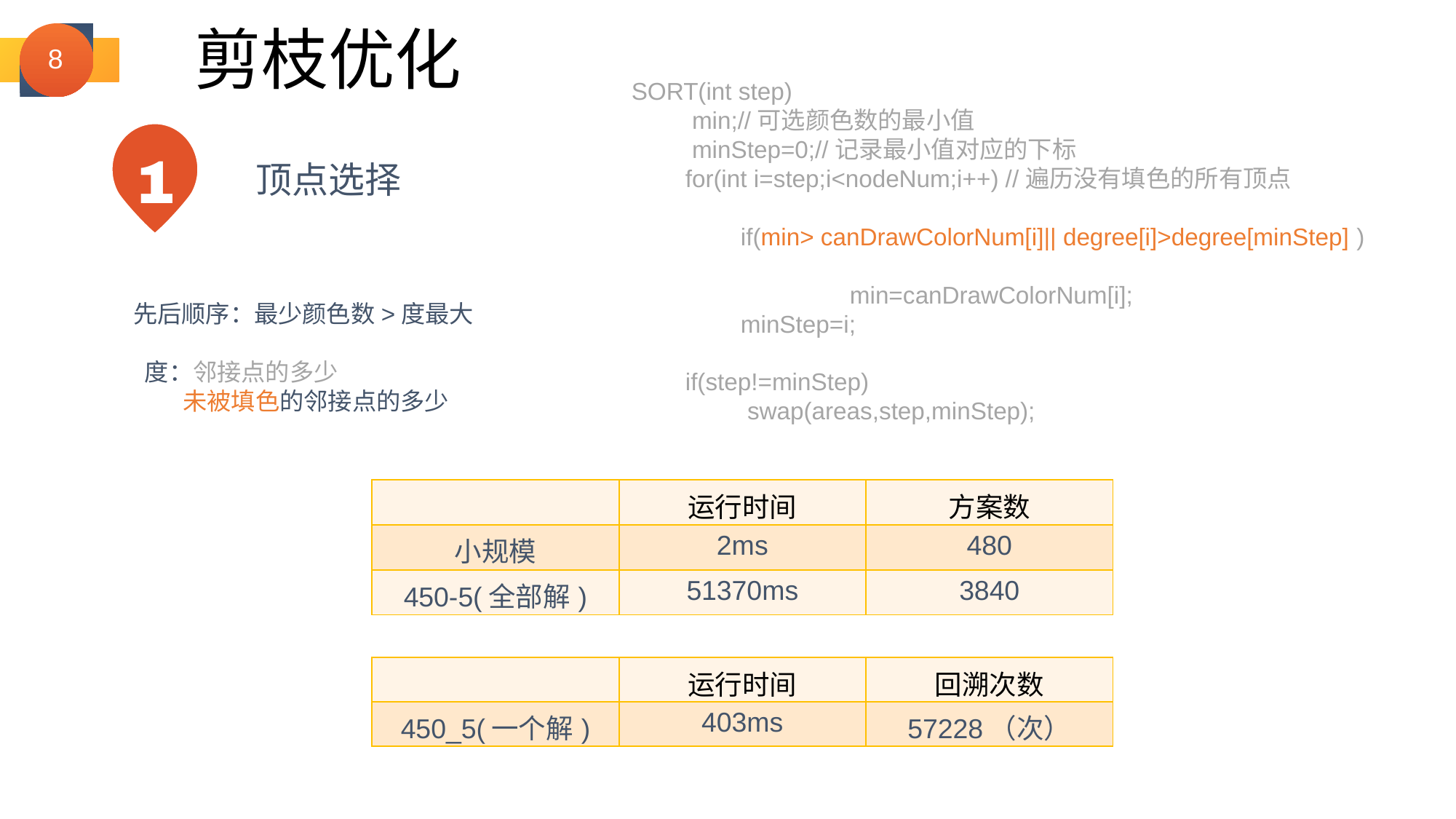

剪枝优化
SORT(int step)
         min;//可选颜色数的最小值
         minStep=0;//记录最小值对应的下标
        for(int i=step;i<nodeNum;i++) //遍历没有填色的所有顶点

	if(min> canDrawColorNum[i]|| degree[i]>degree[minStep] )

               		min=canDrawColorNum[i];
                	minStep=i;

        if(step!=minStep)
	 swap(areas,step,minStep);

1
顶点选择
先后顺序：最少颜色数>度最大

 度：邻接点的多少
        未被填色的邻接点的多少
|  | 运行时间 | 方案数 |
| --- | --- | --- |
| 小规模 | 2ms | 480 |
| 450-5(全部解) | 51370ms | 3840 |
|  | 运行时间 | 回溯次数 |
| --- | --- | --- |
| 450\_5(一个解) | 403ms | 57228（次） |